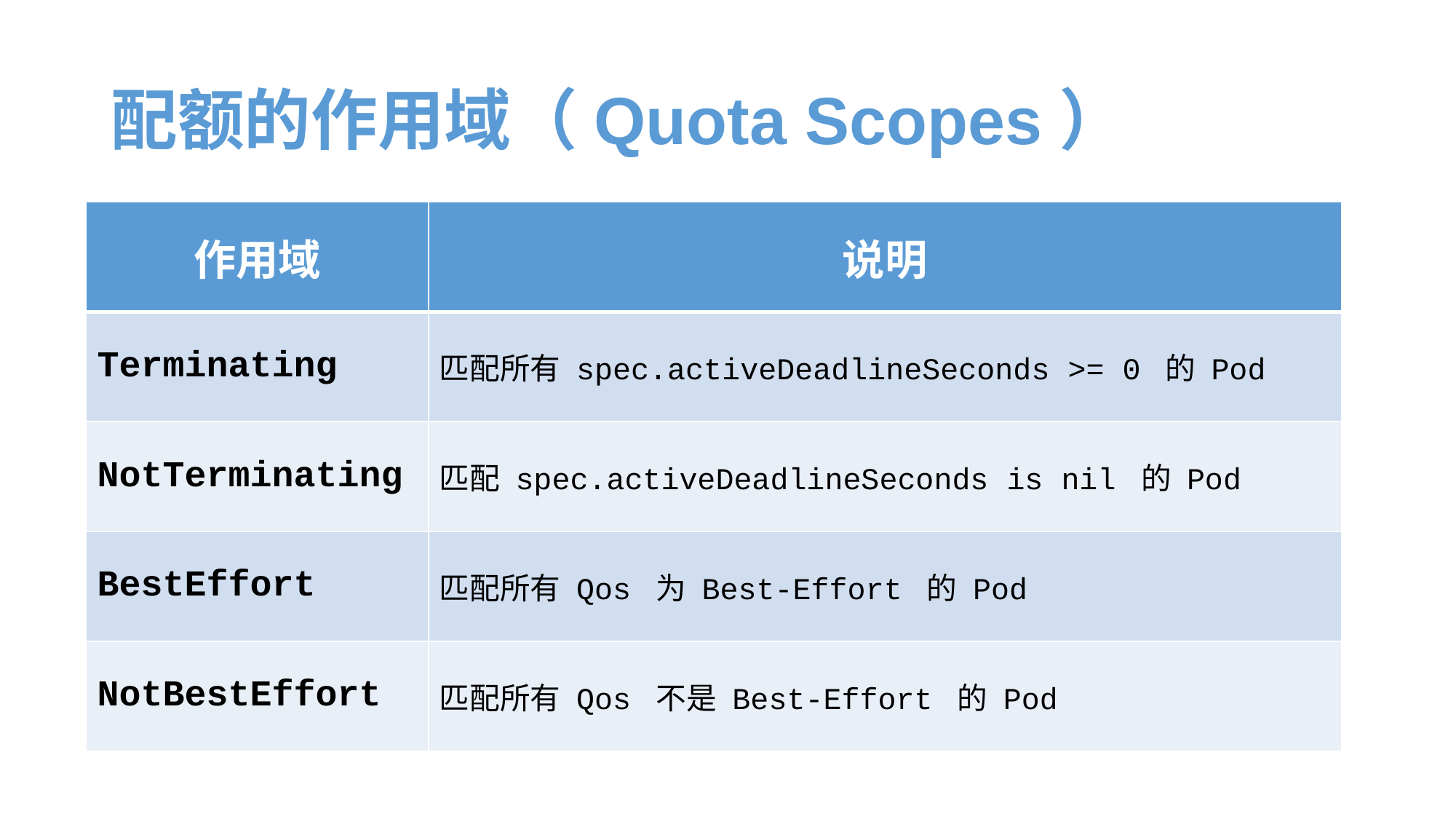

# 配额的作用域（Quota Scopes）
| 作用域 | 说明 |
| --- | --- |
| Terminating | 匹配所有 spec.activeDeadlineSeconds >= 0 的 Pod |
| NotTerminating | 匹配 spec.activeDeadlineSeconds is nil 的 Pod |
| BestEffort | 匹配所有 Qos 为 Best-Effort 的 Pod |
| NotBestEffort | 匹配所有 Qos 不是 Best-Effort 的 Pod |